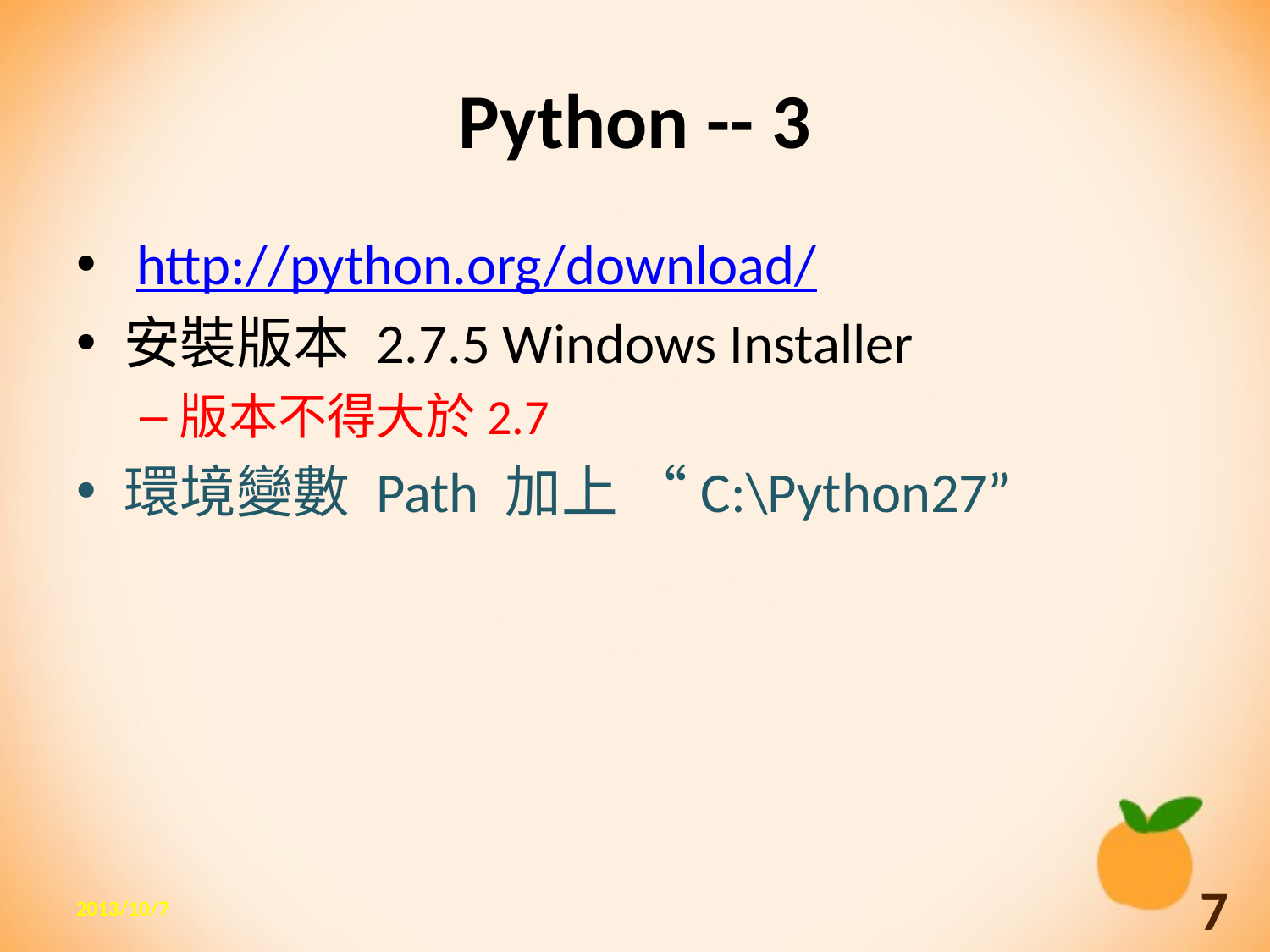

# Python -- 3
 http://python.org/download/
安裝版本 2.7.5 Windows Installer
版本不得大於2.7
環境變數 Path 加上 “C:\Python27”
2013/10/7
7